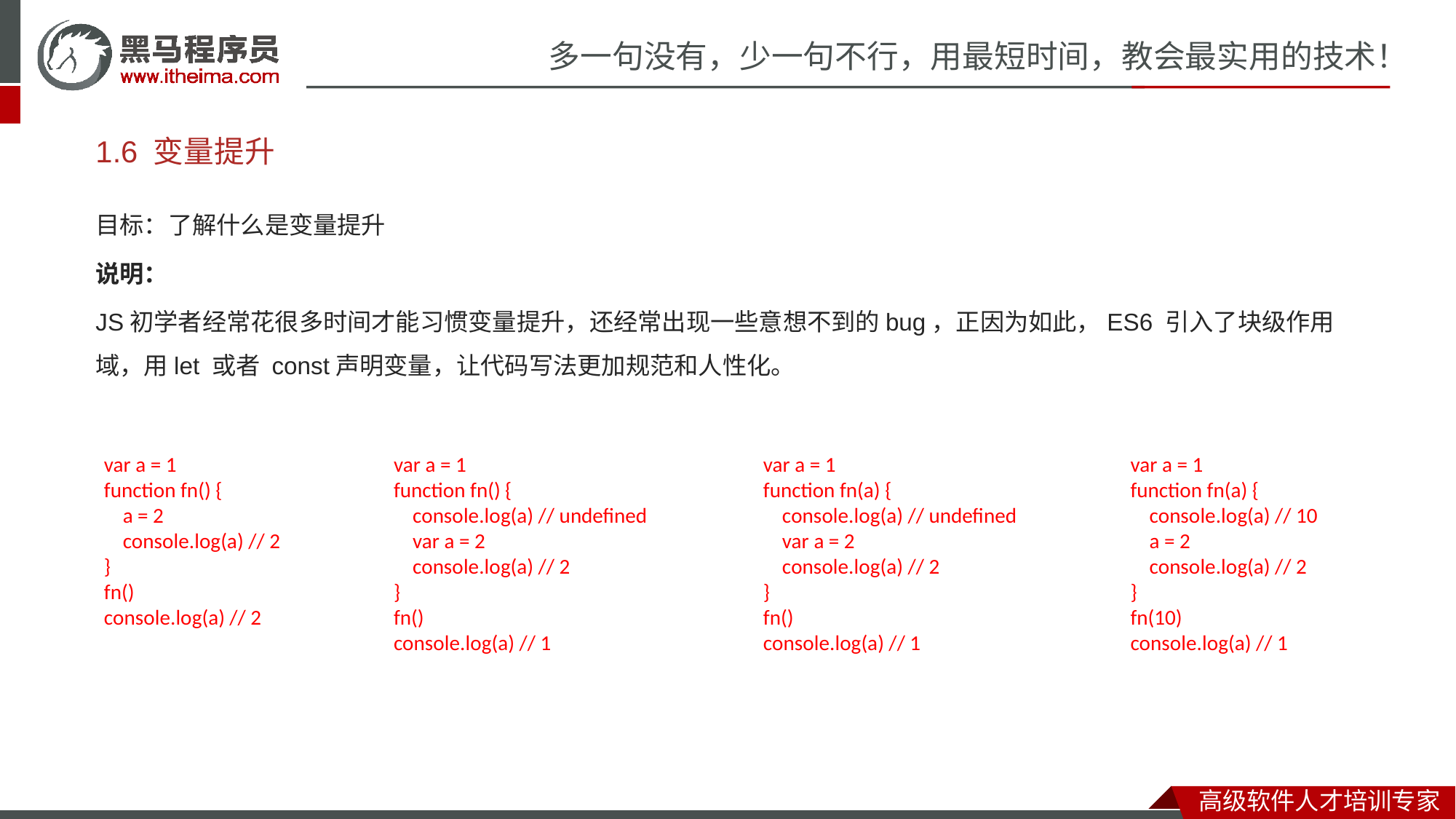

# 1.6 变量提升
目标：了解什么是变量提升
说明：
JS初学者经常花很多时间才能习惯变量提升，还经常出现一些意想不到的bug，正因为如此，ES6 引入了块级作用域，用let 或者 const声明变量，让代码写法更加规范和人性化。
var a = 1
function fn() {
    a = 2
    console.log(a) // 2
}
fn()
console.log(a) // 2
var a = 1
function fn() {
    console.log(a) // undefined
    var a = 2
    console.log(a) // 2
}
fn()
console.log(a) // 1
var a = 1
function fn(a) {
    console.log(a) // undefined
    var a = 2
    console.log(a) // 2
}
fn()
console.log(a) // 1
var a = 1
function fn(a) {
    console.log(a) // 10
    a = 2
    console.log(a) // 2
}
fn(10)
console.log(a) // 1